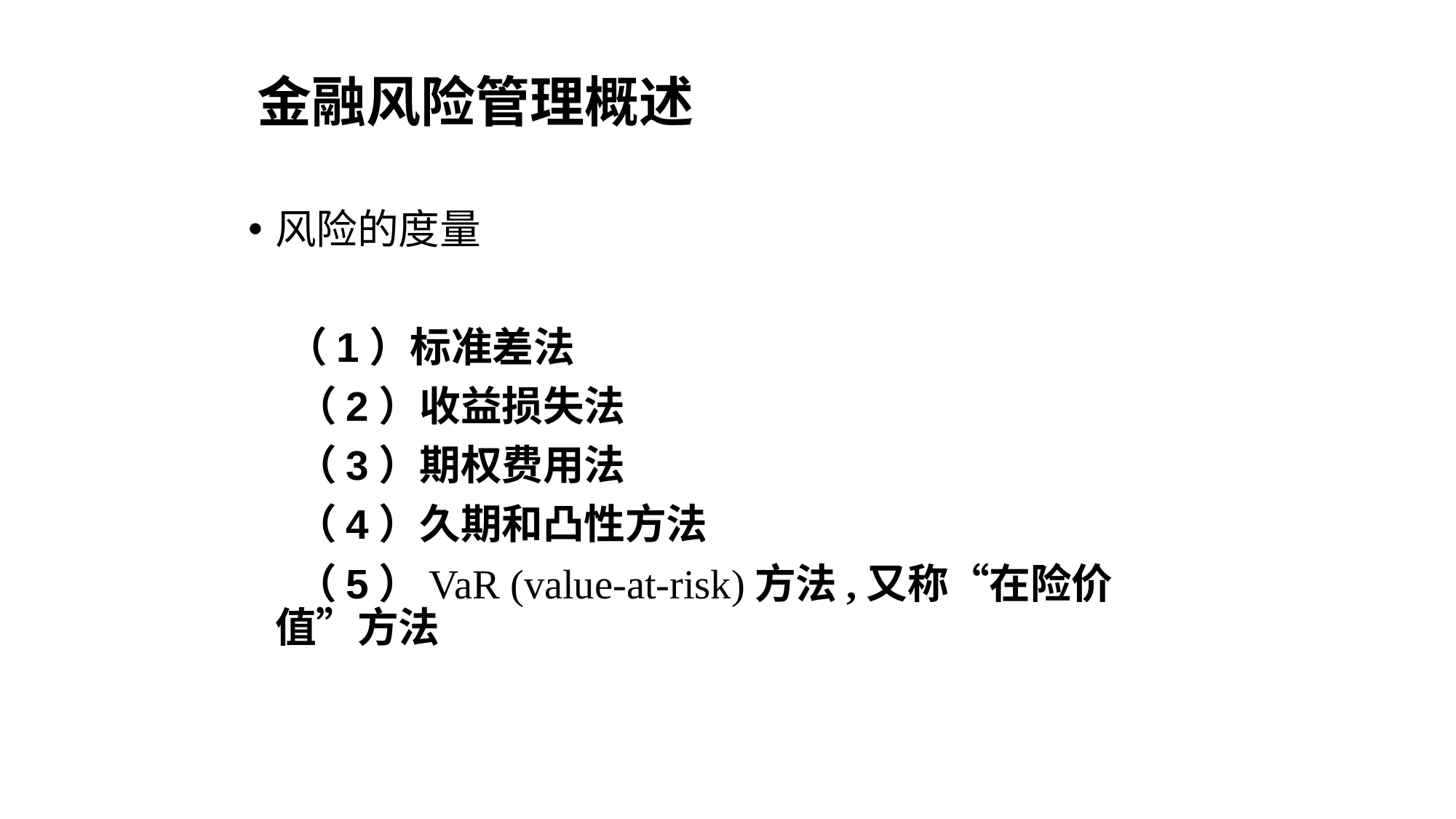

金融风险管理概述
风险的度量

   （1）标准差法
    （2）收益损失法
    （3）期权费用法
    （4）久期和凸性方法
    （5）VaR (value-at-risk)方法,又称“在险价值”方法